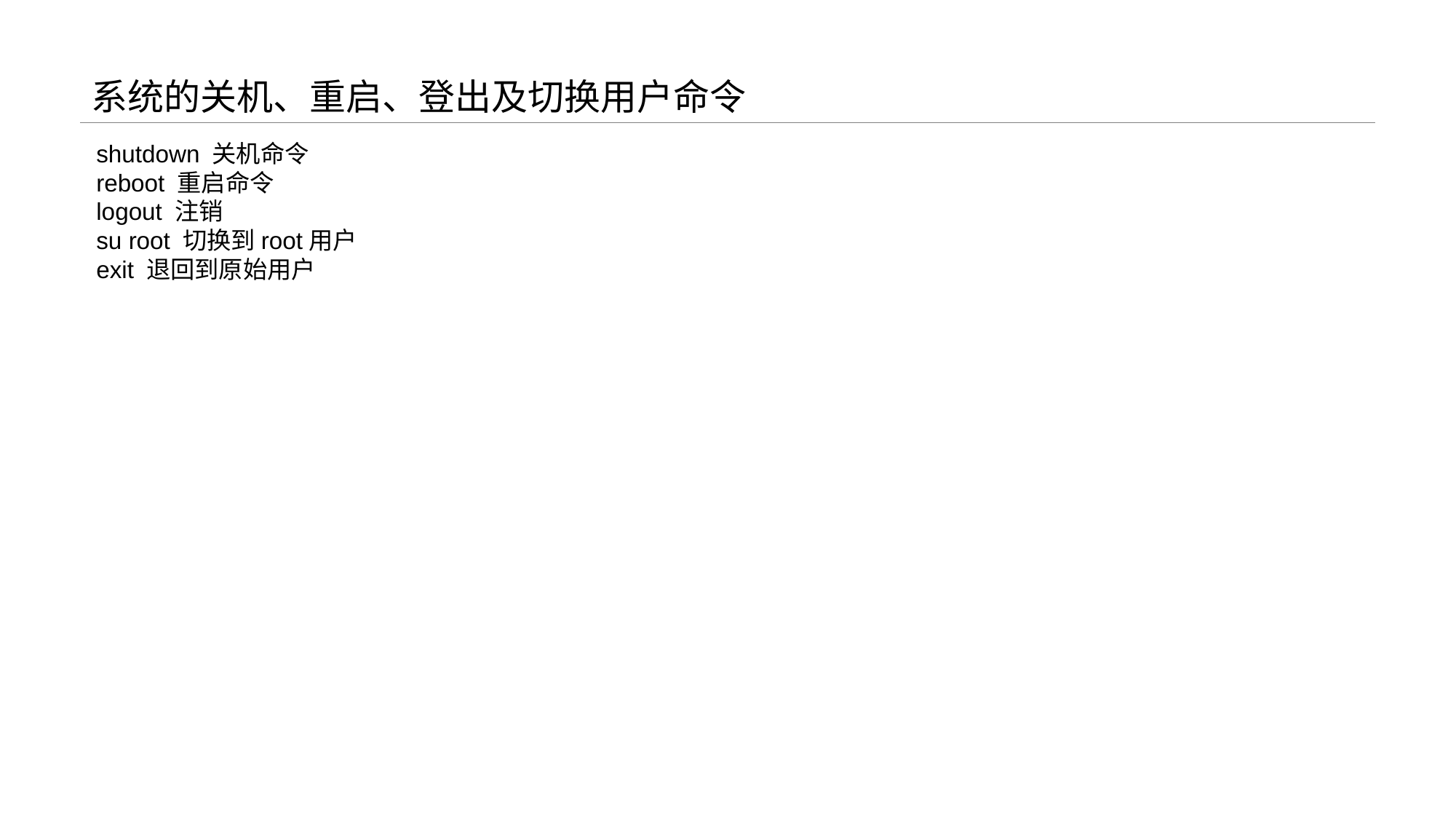

# 系统的关机、重启、登出及切换用户命令
shutdown 关机命令
reboot 重启命令
logout 注销
su root 切换到root用户
exit 退回到原始用户
4